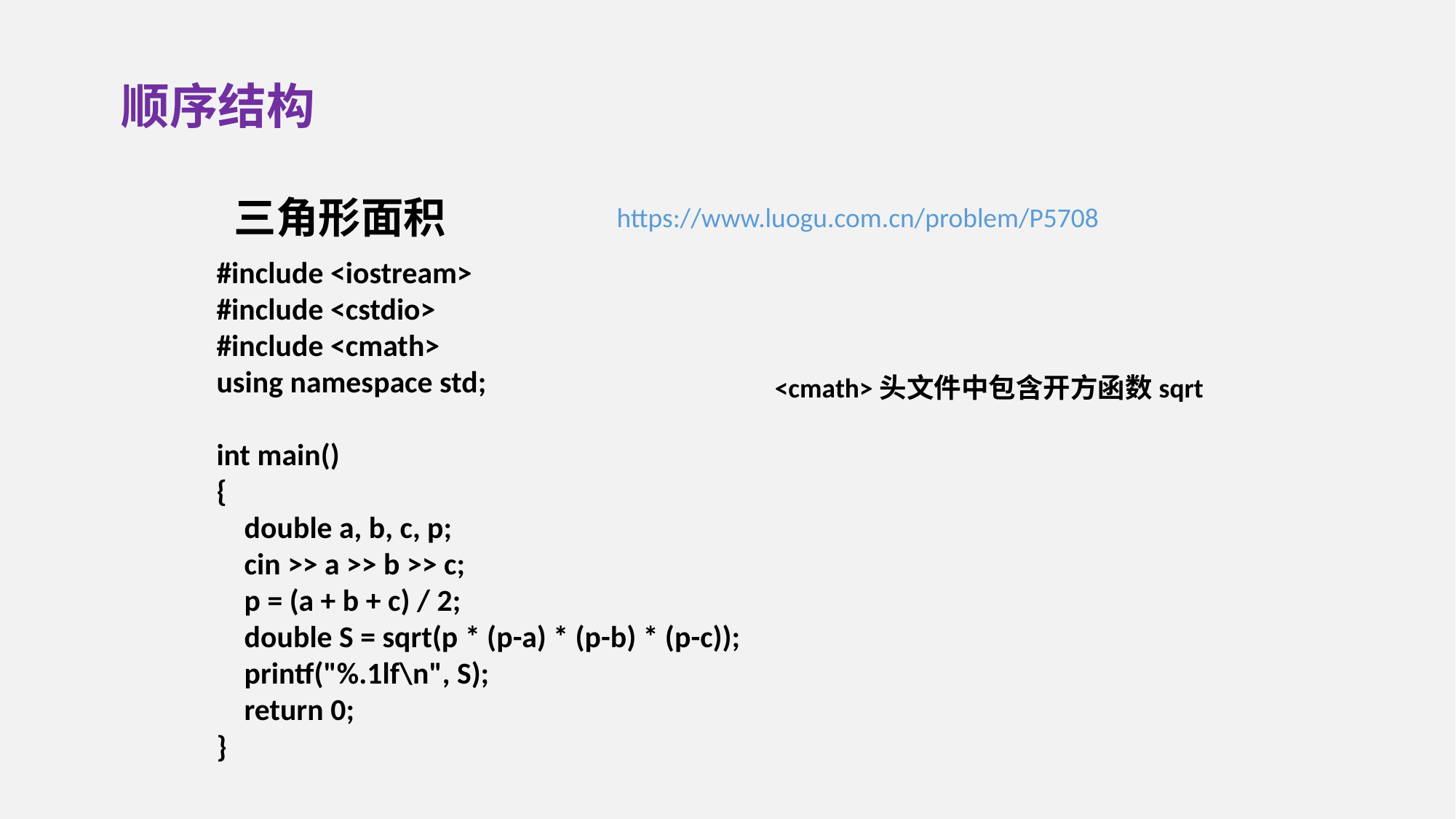

顺序结构
三角形面积
https://www.luogu.com.cn/problem/P5708
#include <iostream>
#include <cstdio>
#include <cmath>
using namespace std;

int main()
{
    double a, b, c, p;
    cin >> a >> b >> c;
    p = (a + b + c) / 2;
    double S = sqrt(p * (p-a) * (p-b) * (p-c));
    printf("%.1lf\n", S);
    return 0;
}
<cmath>头文件中包含开方函数sqrt